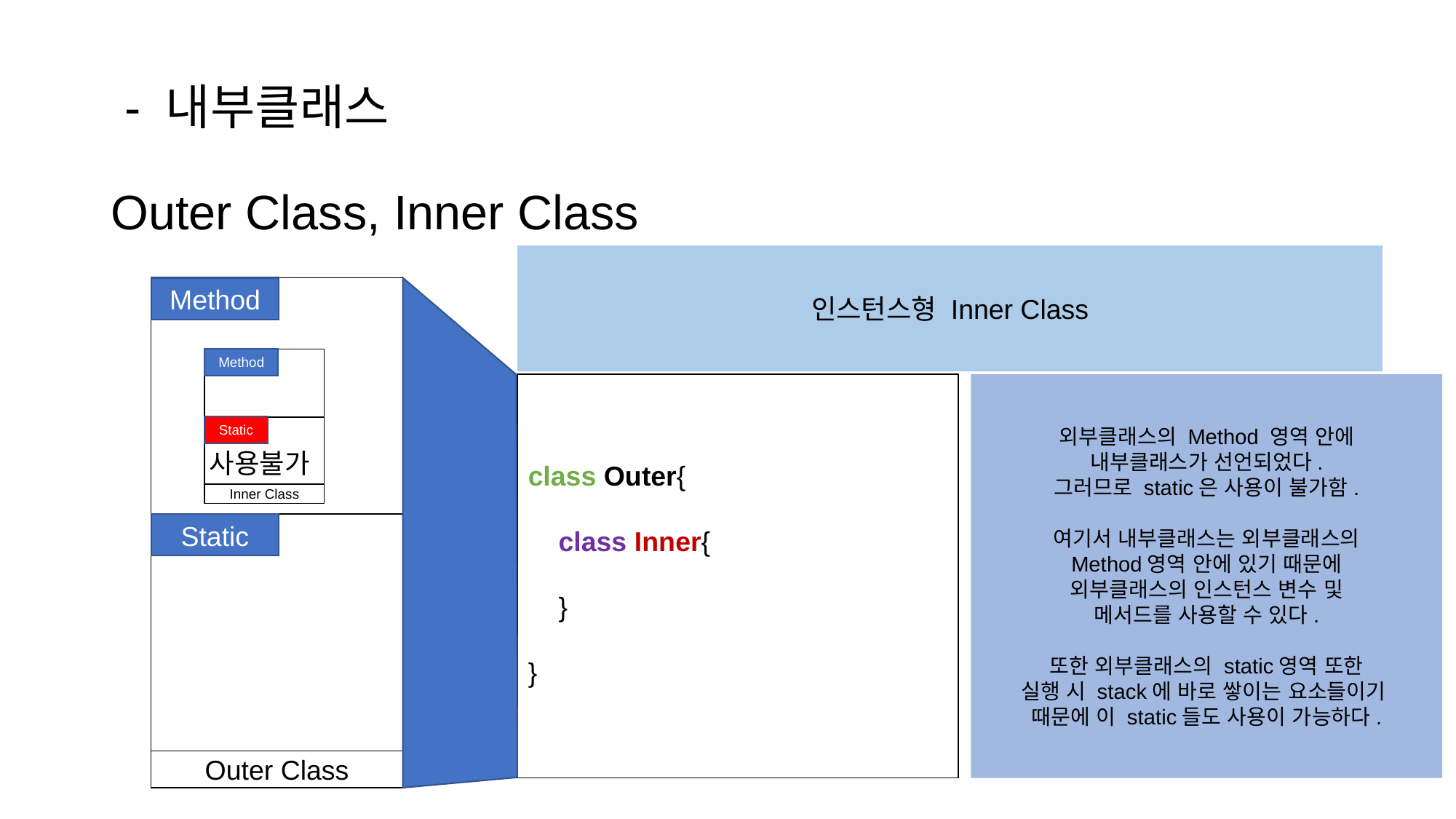

# - 내부클래스 Outer Class, Inner Class
인스턴스형 Inner Class

Method

class Outer{

    class Inner{

    }

}
Method

외부클래스의 Method 영역 안에
내부클래스가 선언되었다.
그러므로 static은 사용이 불가함.

여기서 내부클래스는 외부클래스의
Method영역 안에 있기 때문에
외부클래스의 인스턴스 변수 및
메서드를 사용할 수 있다.

또한 외부클래스의 static영역 또한
실행 시 stack에 바로 쌓이는 요소들이기
때문에 이 static들도 사용이 가능하다.
Static
사용불가
Inner Class
Static
Outer Class